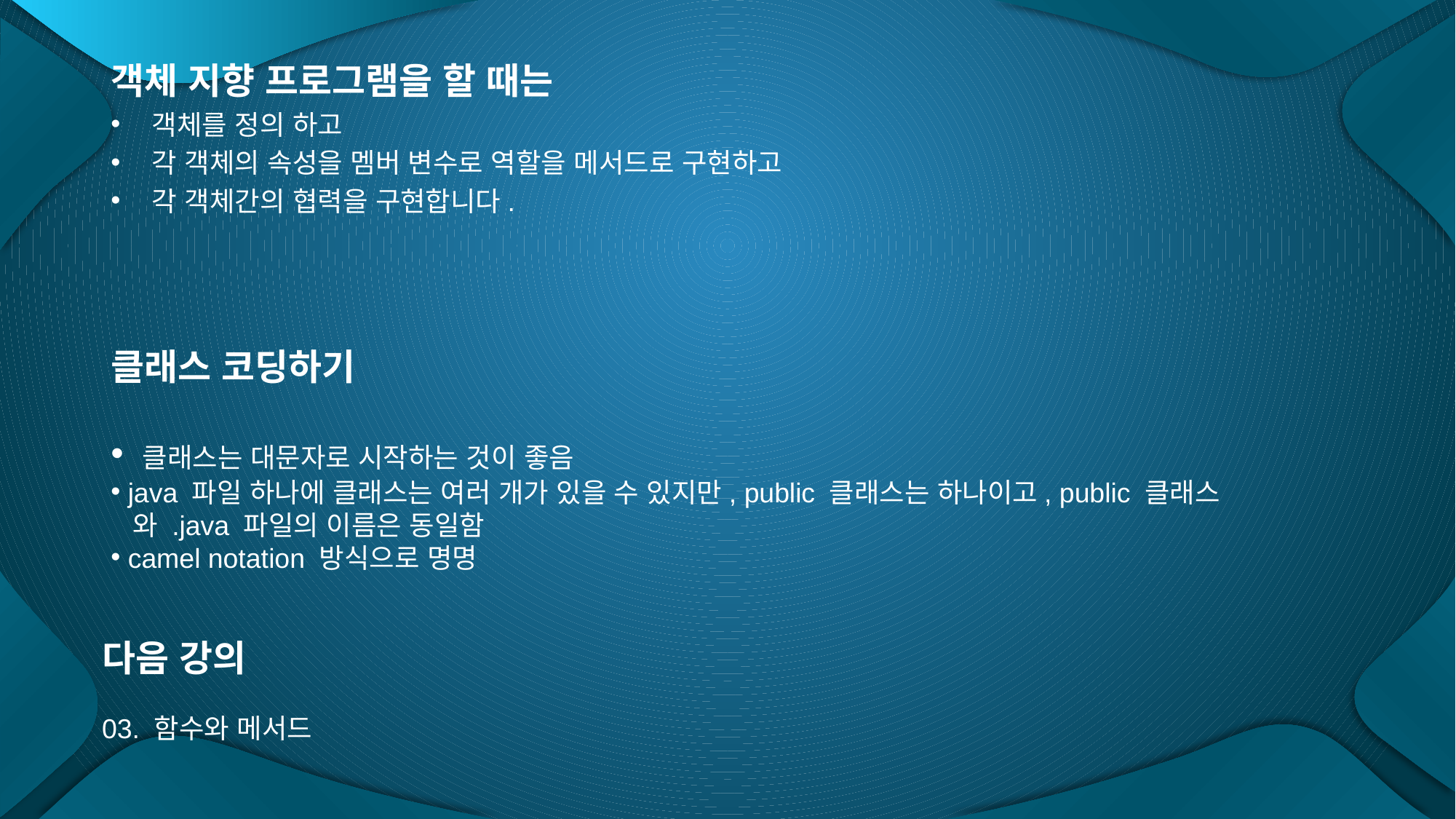

객체 지향 프로그램을 할 때는
객체를 정의 하고
각 객체의 속성을 멤버 변수로 역할을 메서드로 구현하고
각 객체간의 협력을 구현합니다.

클래스 코딩하기

 클래스는 대문자로 시작하는 것이 좋음
 java 파일 하나에 클래스는 여러 개가 있을 수 있지만, public 클래스는 하나이고, public 클래스
  와 .java 파일의 이름은 동일함
 camel notation 방식으로 명명
다음 강의

03. 함수와 메서드